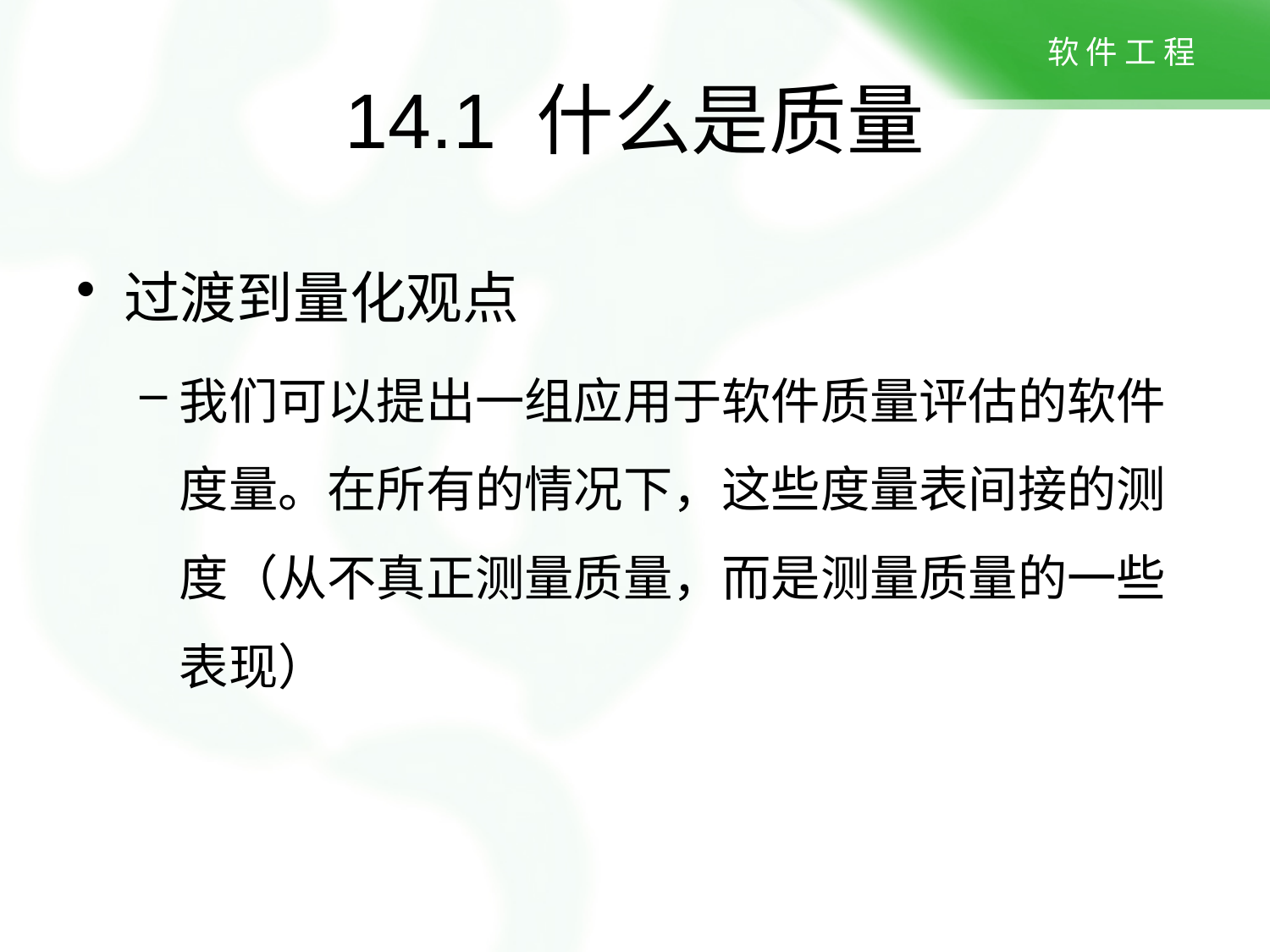

# 14.1 什么是质量
过渡到量化观点
我们可以提出一组应用于软件质量评估的软件度量。在所有的情况下，这些度量表间接的测度（从不真正测量质量，而是测量质量的一些表现）